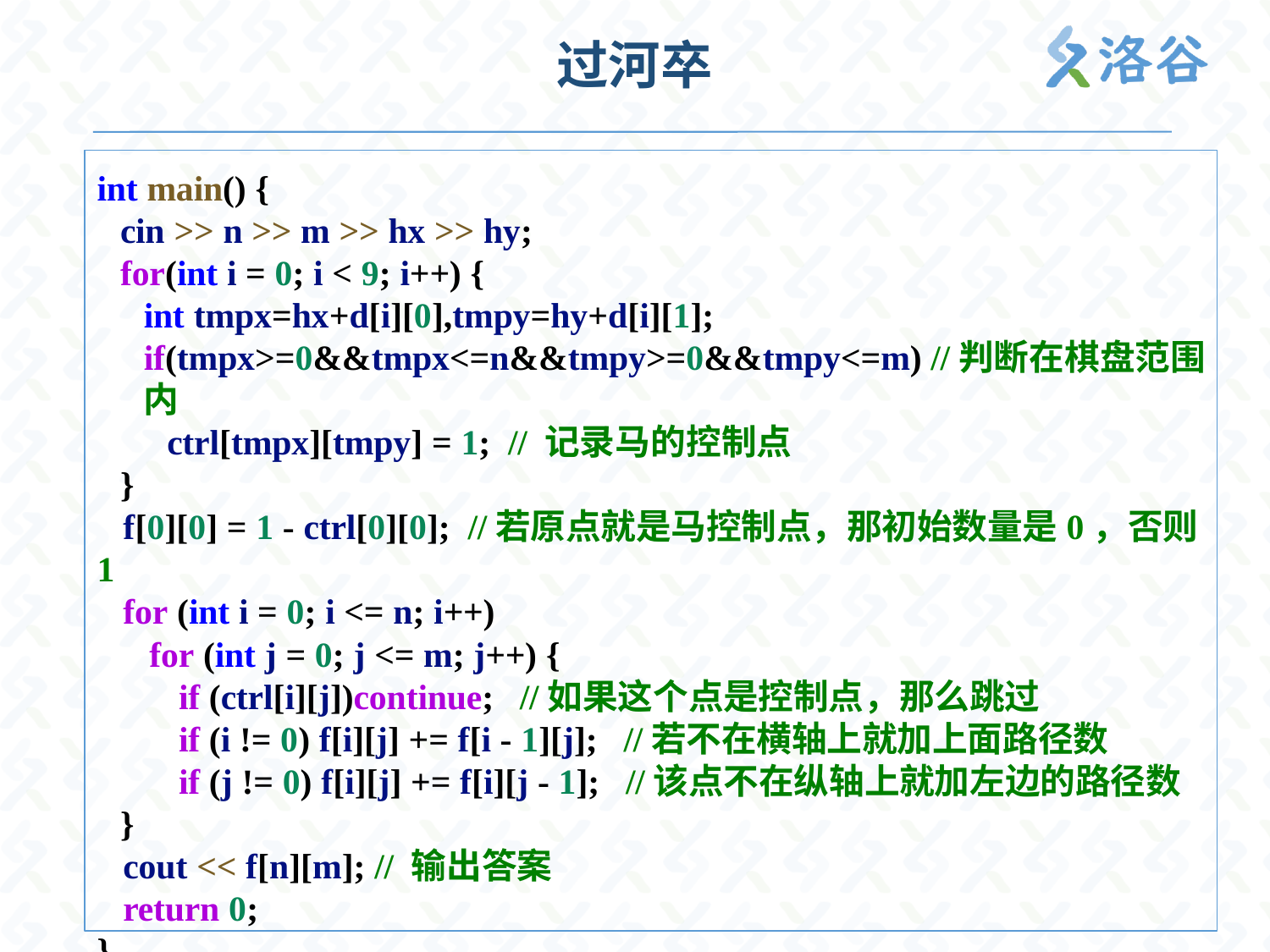

过河卒

int main() {
cin >> n >> m >> hx >> hy;
for(int i = 0; i < 9; i++) {
int tmpx=hx+d[i][0],tmpy=hy+d[i][1];
if(tmpx>=0&&tmpx<=n&&tmpy>=0&&tmpy<=m) //判断在棋盘范围内
ctrl[tmpx][tmpy] = 1;  // 记录马的控制点
}
   f[0][0] = 1 - ctrl[0][0];  //若原点就是马控制点，那初始数量是0，否则1
   for (int i = 0; i <= n; i++)
      for (int j = 0; j <= m; j++) {
    if (ctrl[i][j])continue;   //如果这个点是控制点，那么跳过
    if (i != 0) f[i][j] += f[i - 1][j];   //若不在横轴上就加上面路径数
    if (j != 0) f[i][j] += f[i][j - 1];   //该点不在纵轴上就加左边的路径数
}
   cout << f[n][m]; // 输出答案
   return 0;
}